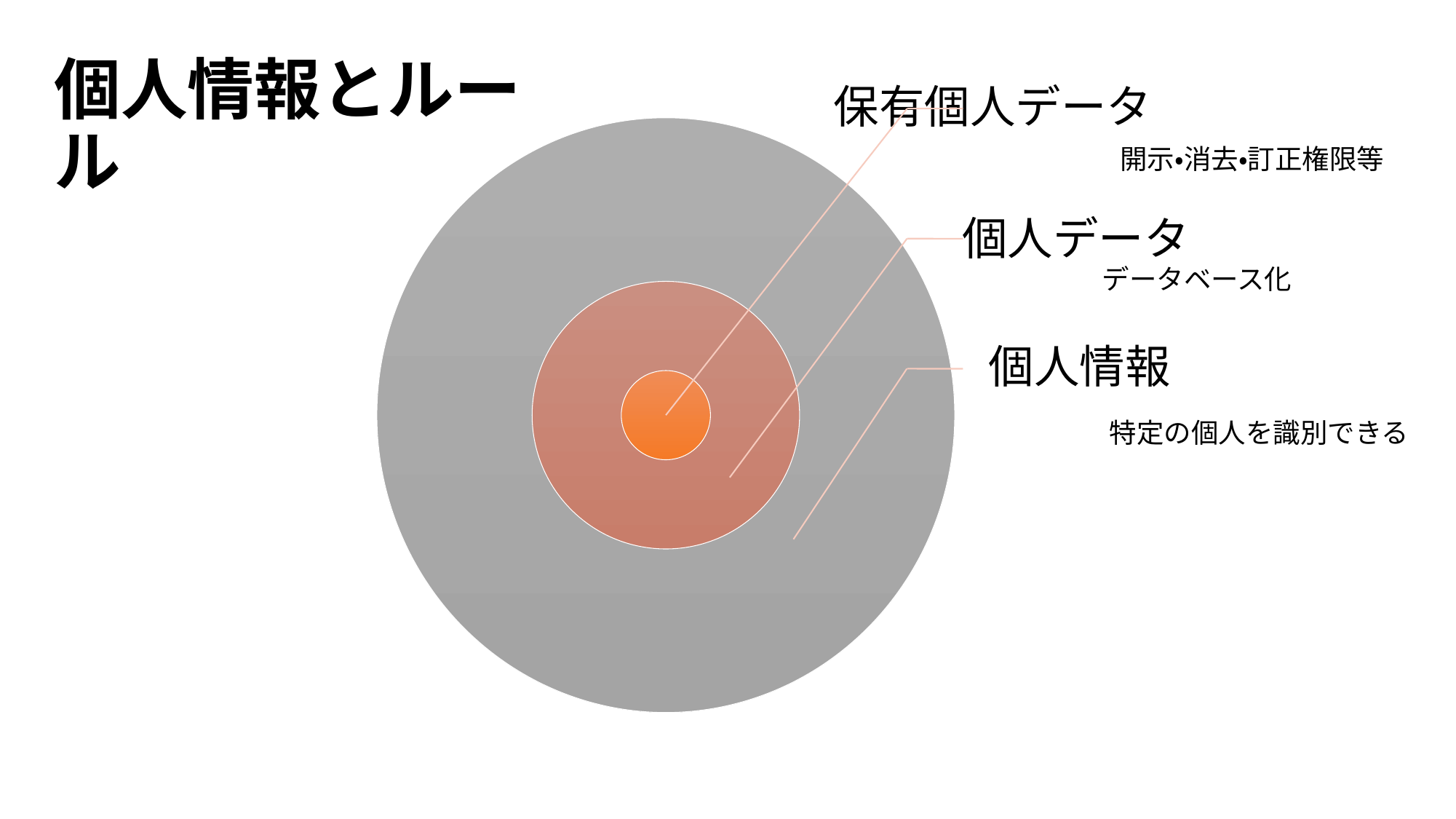

# 個人情報とルール
保有個人データ
個人データ
個人情報
開示・消去・訂正権限等
データベース化
特定の個人を識別できる